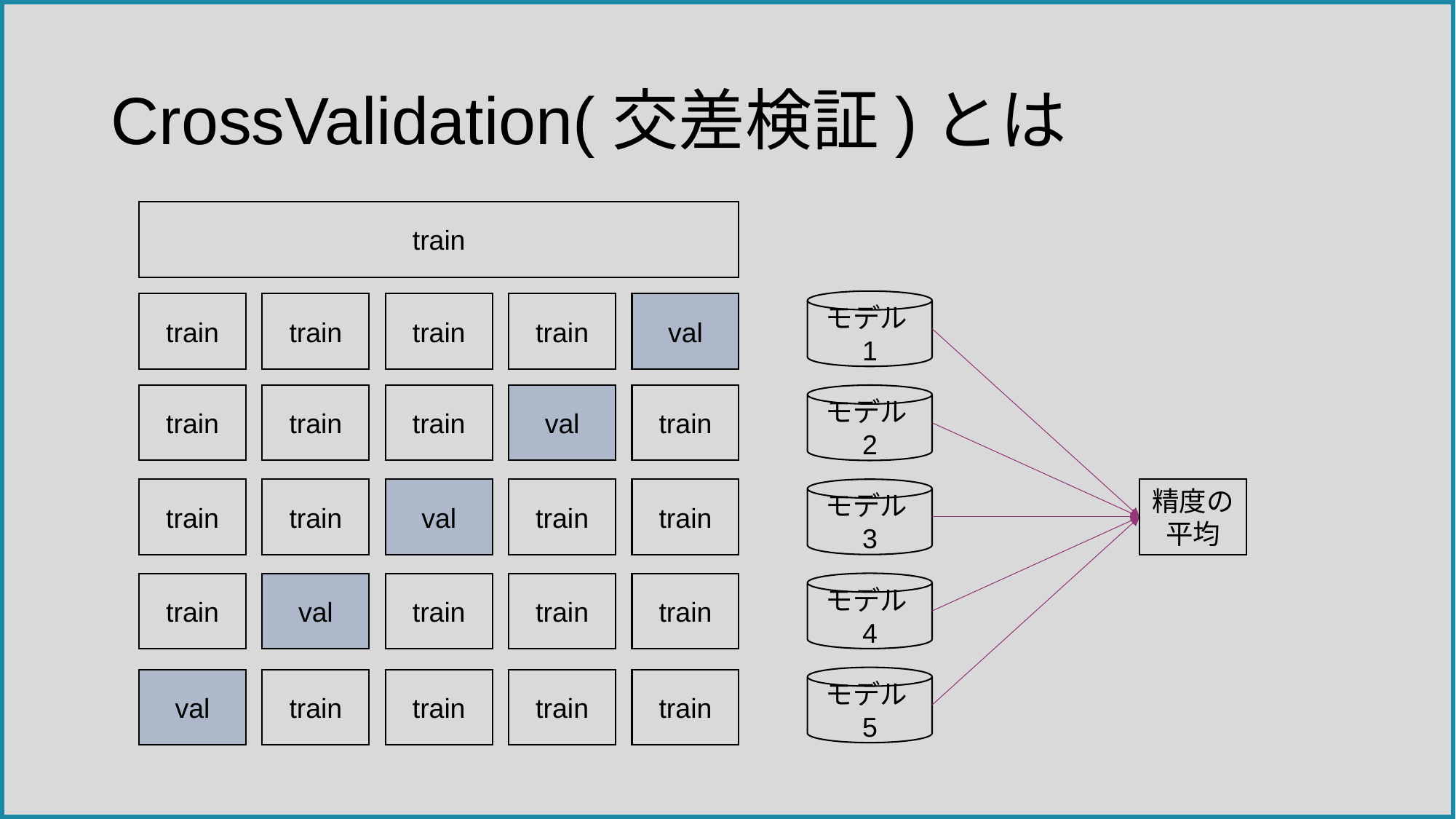

# CrossValidation(交差検証)とは
train
モデル1
train
train
train
train
val
train
train
train
val
train
モデル2
モデル3
精度の
平均
train
train
val
train
train
モデル4
train
val
train
train
train
モデル5
val
train
train
train
train